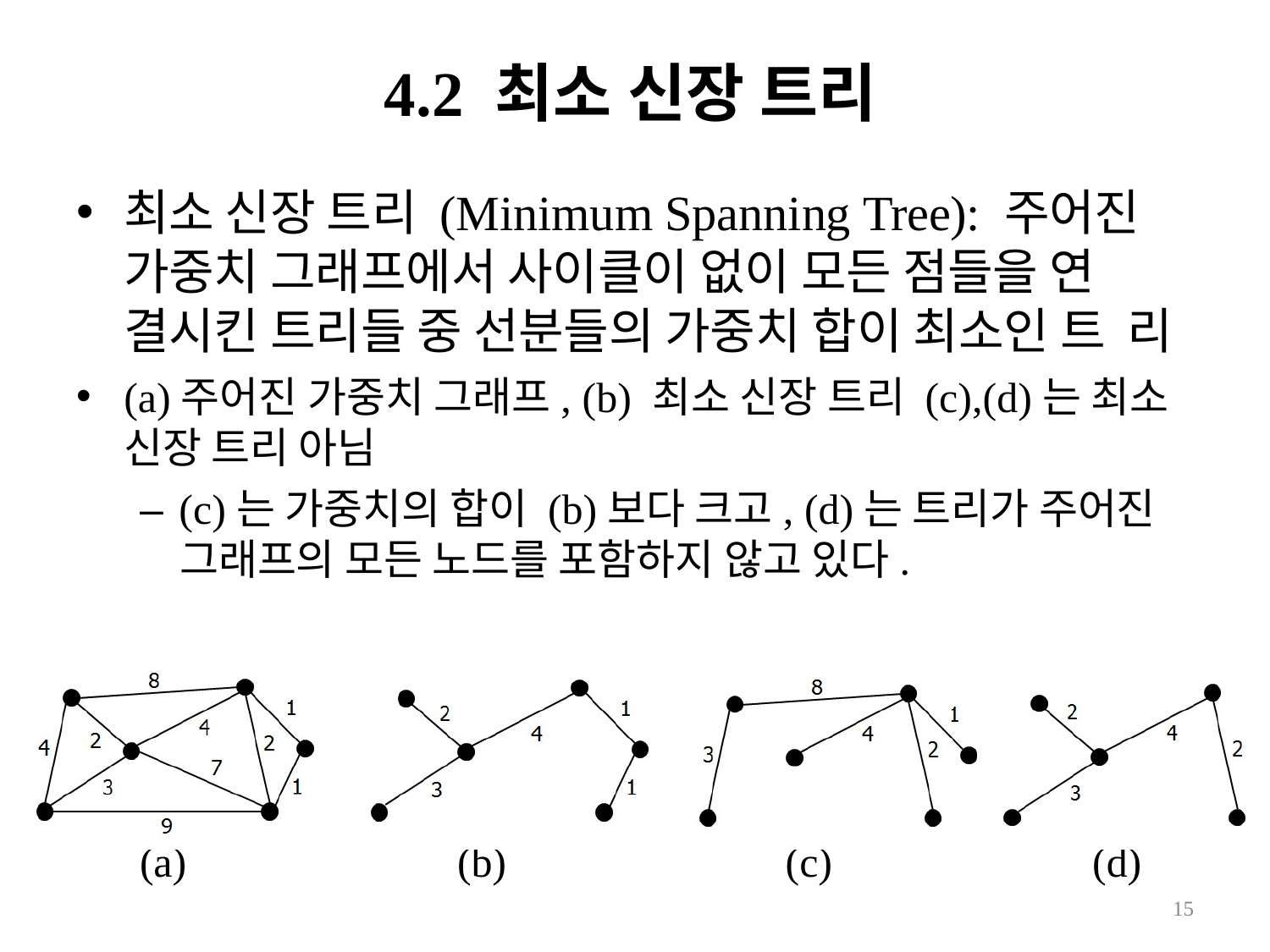

# 4.2 최소 신장 트리
최소 신장 트리 (Minimum Spanning Tree): 주어진  가중치 그래프에서 사이클이 없이 모든 점들을 연  결시킨 트리들 중 선분들의 가중치 합이 최소인 트  리
(a)주어진 가중치 그래프, (b) 최소 신장 트리 (c),(d)는 최소  신장 트리 아님
– (c)는 가중치의 합이 (b)보다 크고, (d)는 트리가 주어진  그래프의 모든 노드를 포함하지 않고 있다.

(a)
(b)
(c)
(d)
15